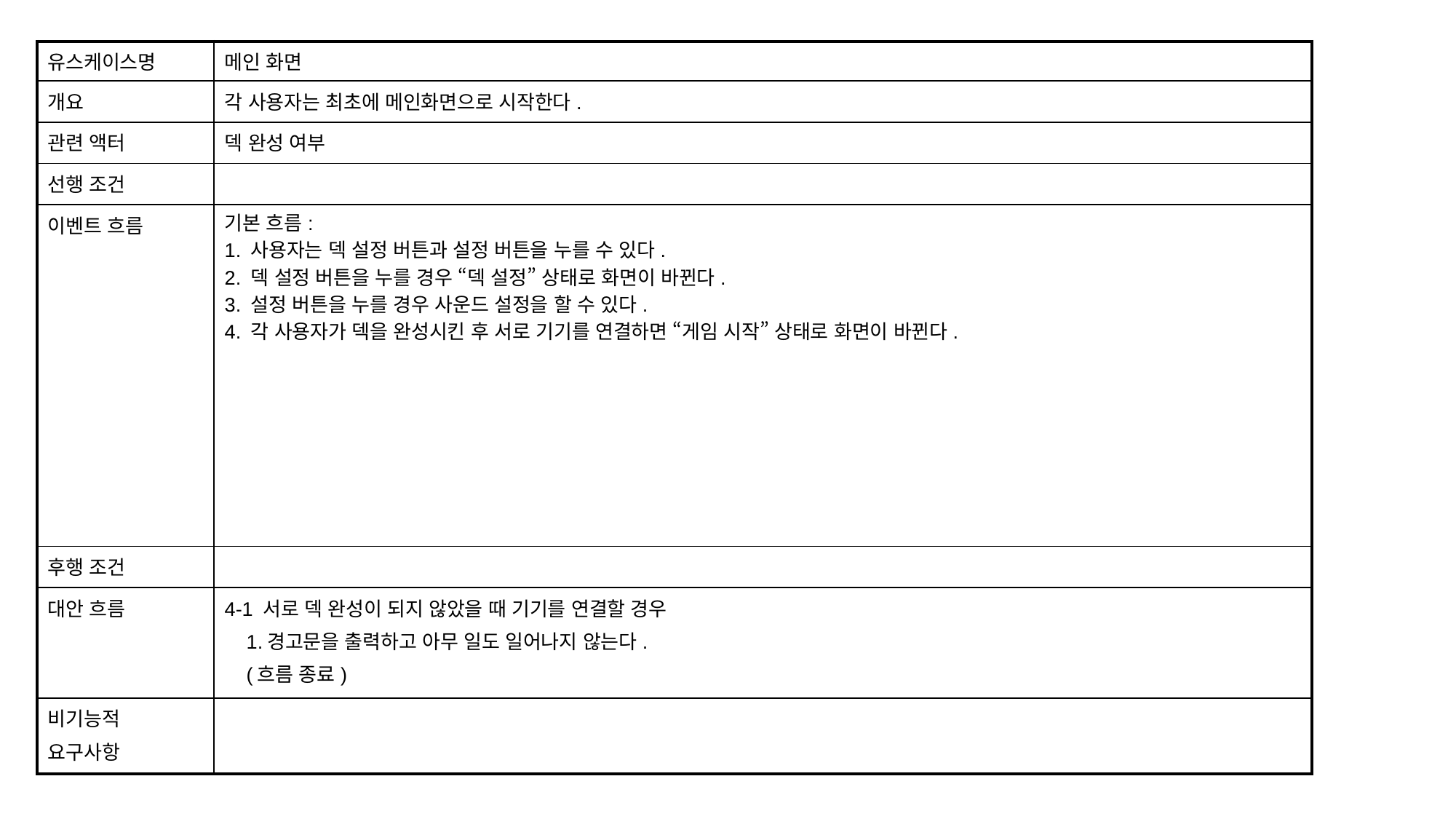

| 유스케이스명 | 메인 화면 |
| --- | --- |
| 개요 | 각 사용자는 최초에 메인화면으로 시작한다. |
| 관련 액터 | 덱 완성 여부 |
| 선행 조건 |  |
| 이벤트 흐름 | 기본 흐름: 1. 사용자는 덱 설정 버튼과 설정 버튼을 누를 수 있다. 2. 덱 설정 버튼을 누를 경우 “덱 설정” 상태로 화면이 바뀐다. 3. 설정 버튼을 누를 경우 사운드 설정을 할 수 있다. 4. 각 사용자가 덱을 완성시킨 후 서로 기기를 연결하면 “게임 시작” 상태로 화면이 바뀐다. |
| 후행 조건 |  |
| 대안 흐름 | 4-1 서로 덱 완성이 되지 않았을 때 기기를 연결할 경우 1.경고문을 출력하고 아무 일도 일어나지 않는다. (흐름 종료) |
| 비기능적 요구사항 |  |